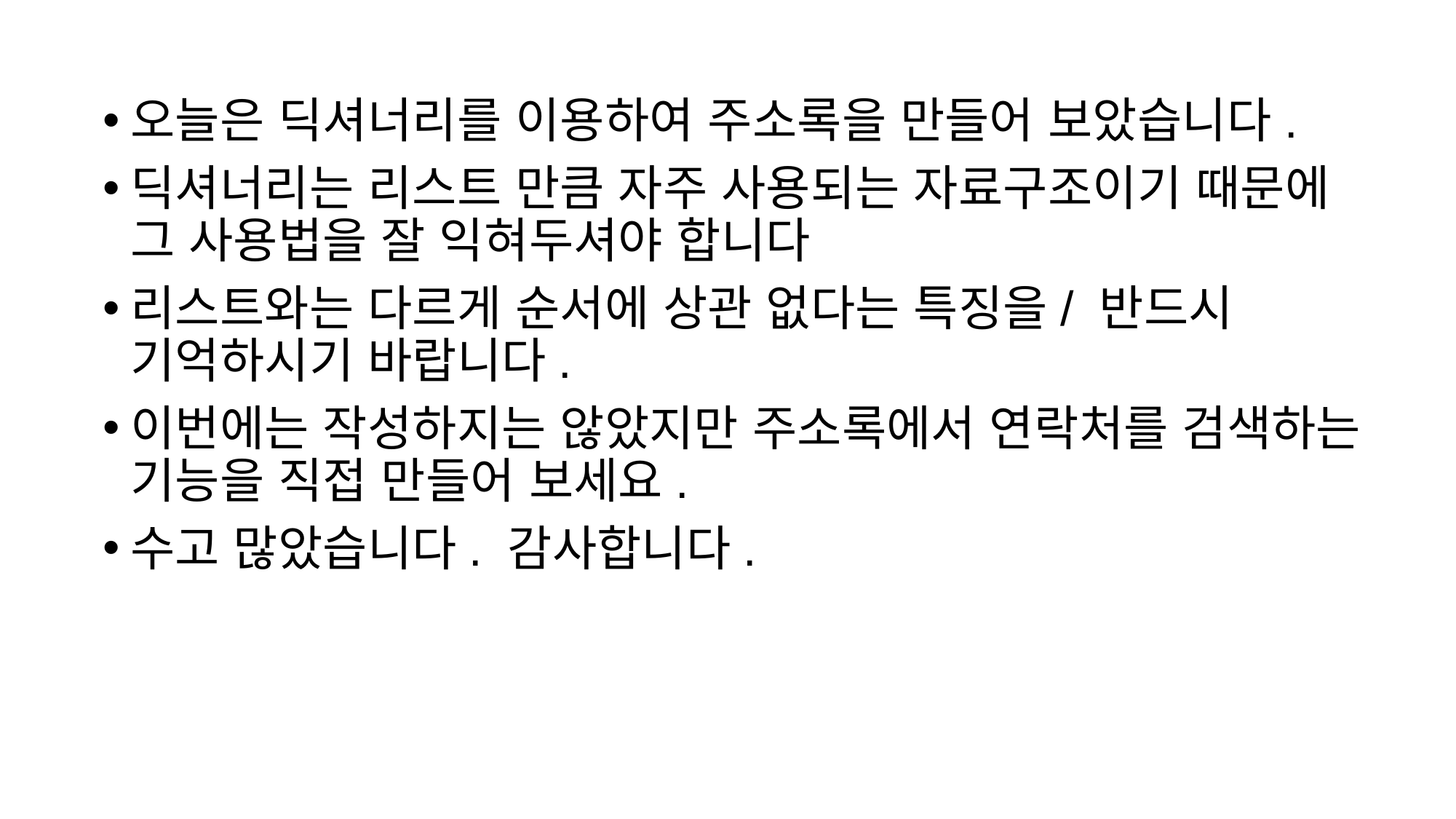

오늘은 딕셔너리를 이용하여 주소록을 만들어 보았습니다.
딕셔너리는 리스트 만큼 자주 사용되는 자료구조이기 때문에 그 사용법을 잘 익혀두셔야 합니다
리스트와는 다르게 순서에 상관 없다는 특징을/ 반드시 기억하시기 바랍니다.
이번에는 작성하지는 않았지만 주소록에서 연락처를 검색하는 기능을 직접 만들어 보세요.
수고 많았습니다. 감사합니다.